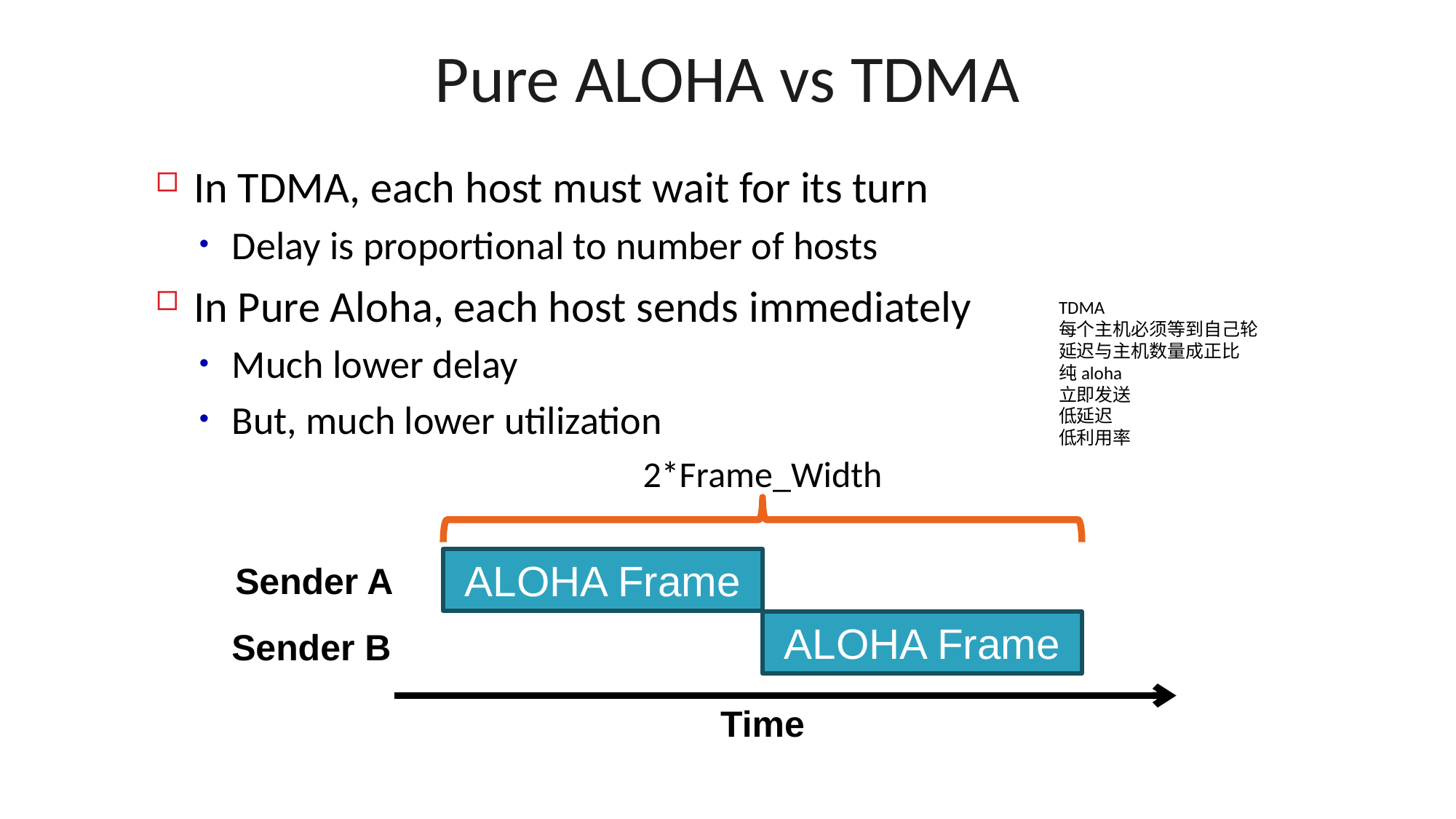

# Pure ALOHA vs TDMA
In TDMA, each host must wait for its turn
Delay is proportional to number of hosts
In Pure Aloha, each host sends immediately
Much lower delay
But, much lower utilization

2*Frame_Width
TDMA
每个主机必须等到自己轮
延迟与主机数量成正比
纯aloha
立即发送
低延迟
低利用率
ALOHA Frame
Sender A
ALOHA Frame
Sender B
Time